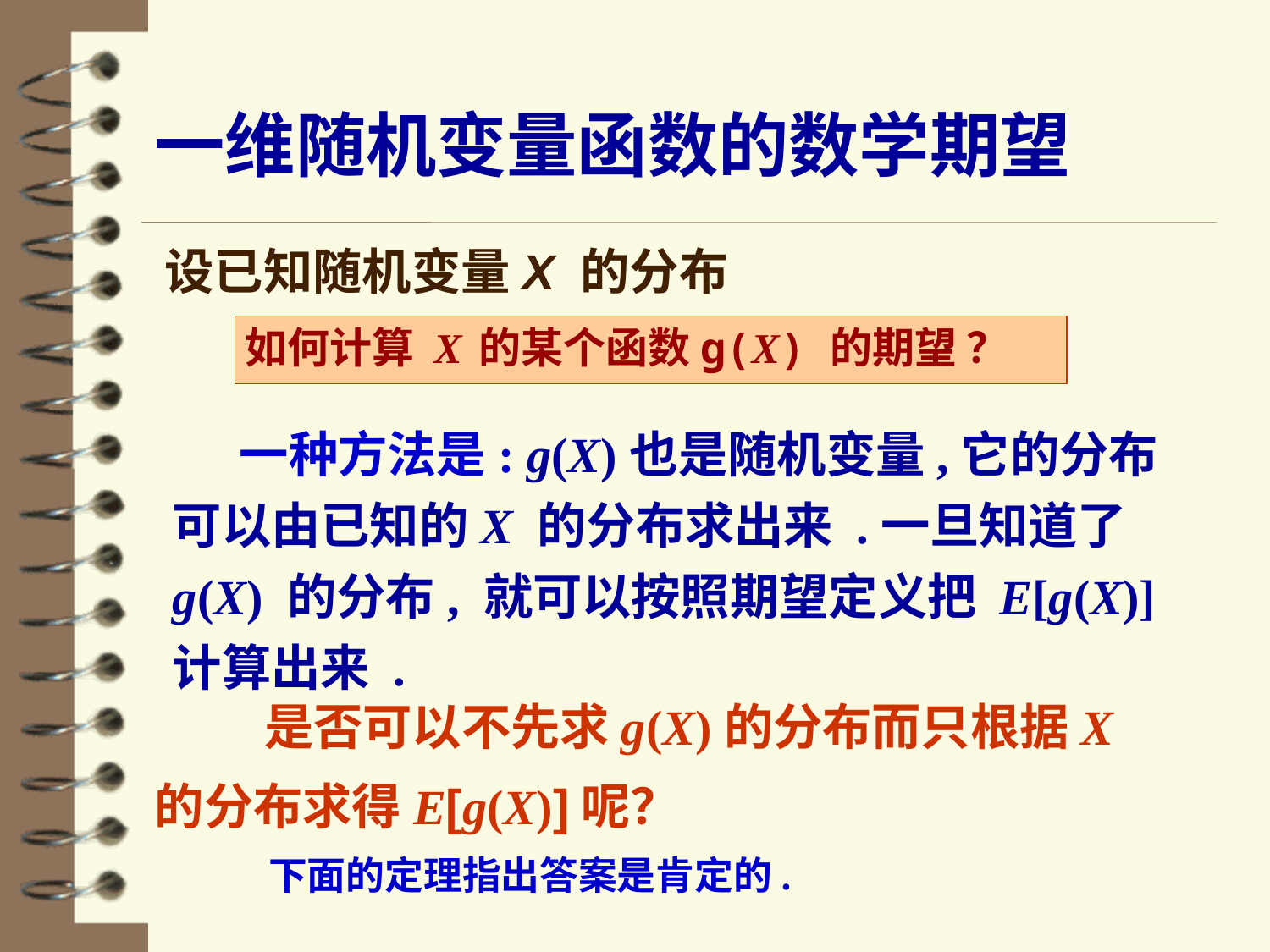

一维随机变量函数的数学期望
设已知随机变量X 的分布
如何计算 X 的某个函数g(X) 的期望 ？
　　一种方法是: g(X)也是随机变量,它的分布可以由已知的X 的分布求出来 .一旦知道了g(X) 的分布, 就可以按照期望定义把 E[g(X)] 计算出来 .

 　　 是否可以不先求g(X)的分布而只根据X 的分布求得E[g(X)]呢？
下面的定理指出答案是肯定的.